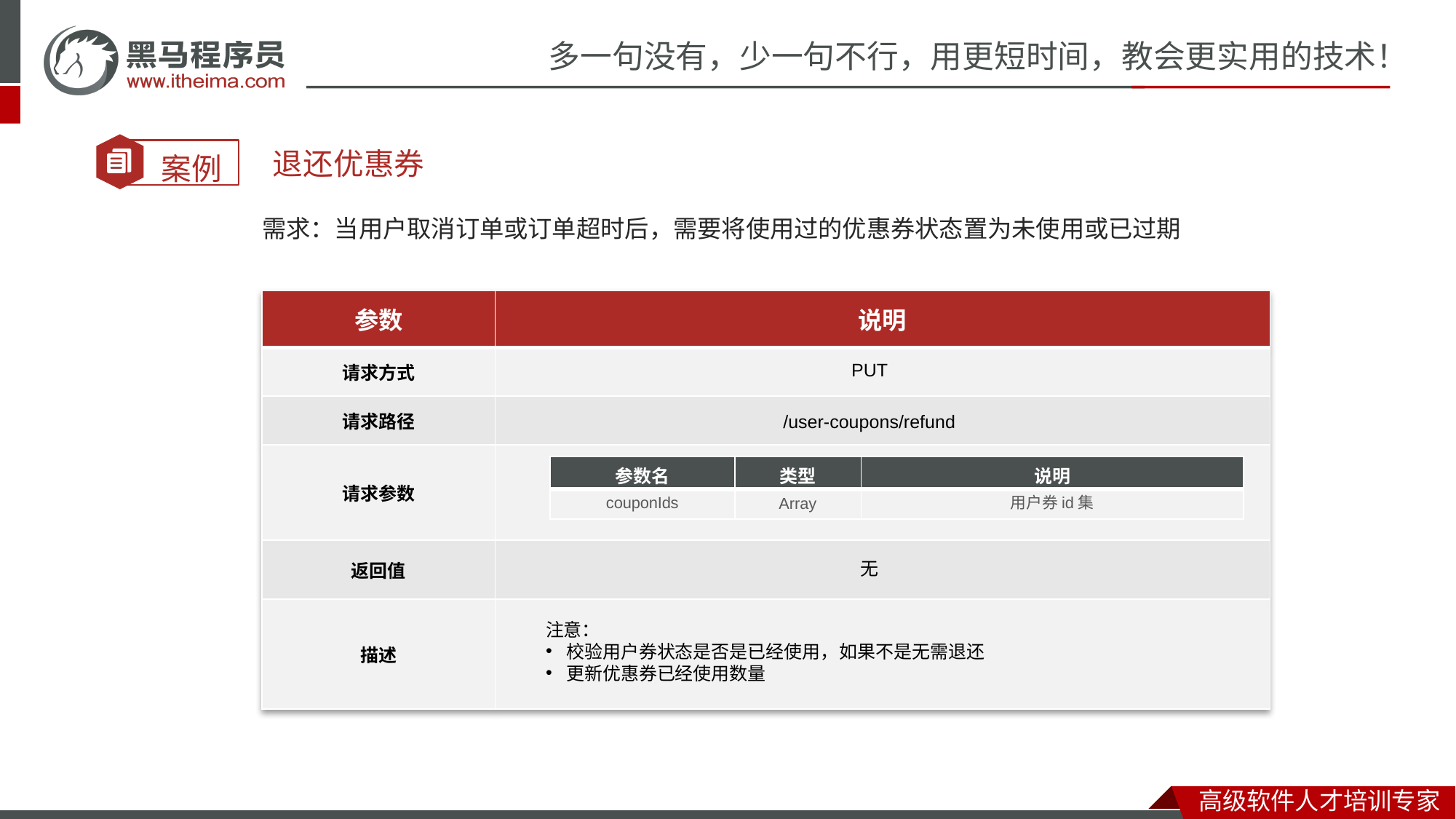

退还优惠券
需求：当用户取消订单或订单超时后，需要将使用过的优惠券状态置为未使用或已过期
| 参数 | 说明 |
| --- | --- |
| 请求方式 |  |
| 请求路径 |  |
| 请求参数 |  |
| 返回值 |  |
| 描述 |  |
PUT
/user-coupons/refund
| 参数名 | 类型 | 说明 |
| --- | --- | --- |
|  |  |  |
用户券id集
couponIds
Array
无
注意：
校验用户券状态是否是已经使用，如果不是无需退还
更新优惠券已经使用数量